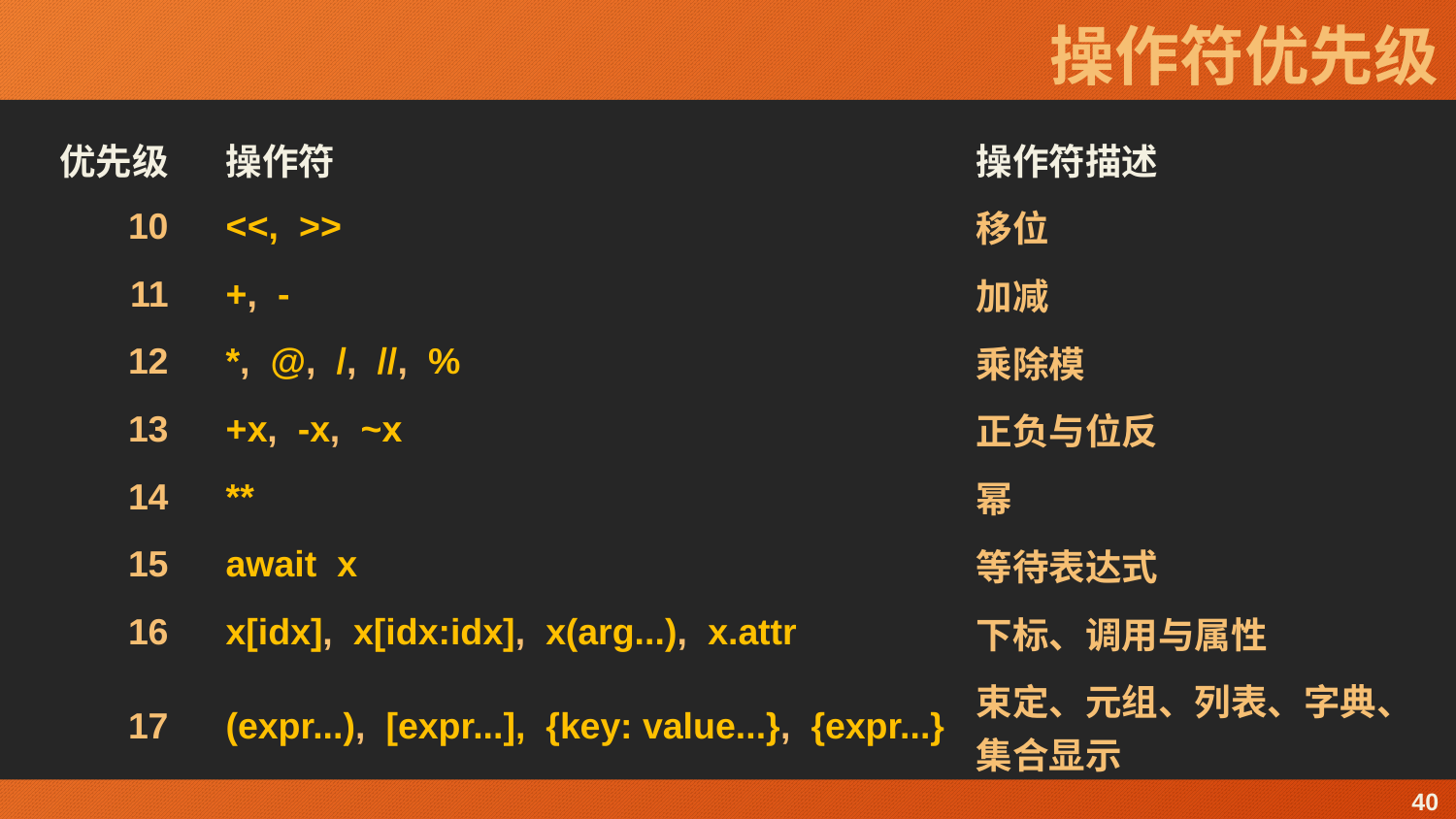

# 操作符优先级
| 优先级 | 操作符 | 操作符描述 |
| --- | --- | --- |
| 10 | <<, >> | 移位 |
| 11 | +, - | 加减 |
| 12 | \*, @, /, //, % | 乘除模 |
| 13 | +x, -x, ~x | 正负与位反 |
| 14 | \*\* | 幂 |
| 15 | await x | 等待表达式 |
| 16 | x[idx], x[idx:idx], x(arg...), x.attr | 下标、调用与属性 |
| 17 | (expr...), [expr...], {key: value...}, {expr...} | 束定、元组、列表、字典、 集合显示 |
40